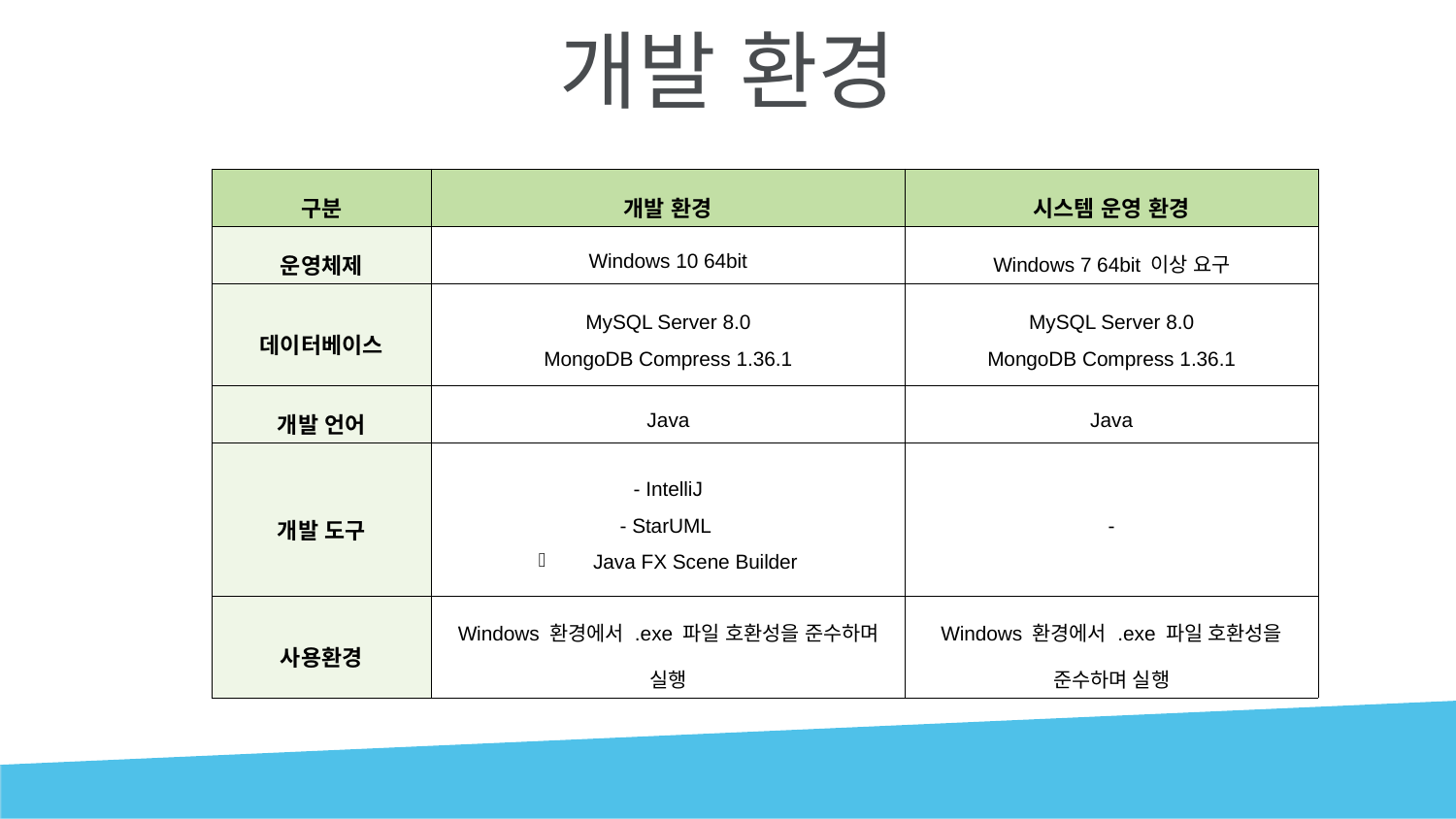

# 개발 환경
| 구분 | 개발 환경 | 시스템 운영 환경 |
| --- | --- | --- |
| 운영체제 | Windows 10 64bit | Windows 7 64bit 이상 요구 |
| 데이터베이스 | MySQL Server 8.0 MongoDB Compress 1.36.1 | MySQL Server 8.0 MongoDB Compress 1.36.1 |
| 개발 언어 | Java | Java |
| 개발 도구 | - IntelliJ - StarUML Java FX Scene Builder | - |
| 사용환경 | Windows 환경에서 .exe 파일 호환성을 준수하며 실행 | Windows 환경에서 .exe 파일 호환성을 준수하며 실행 |